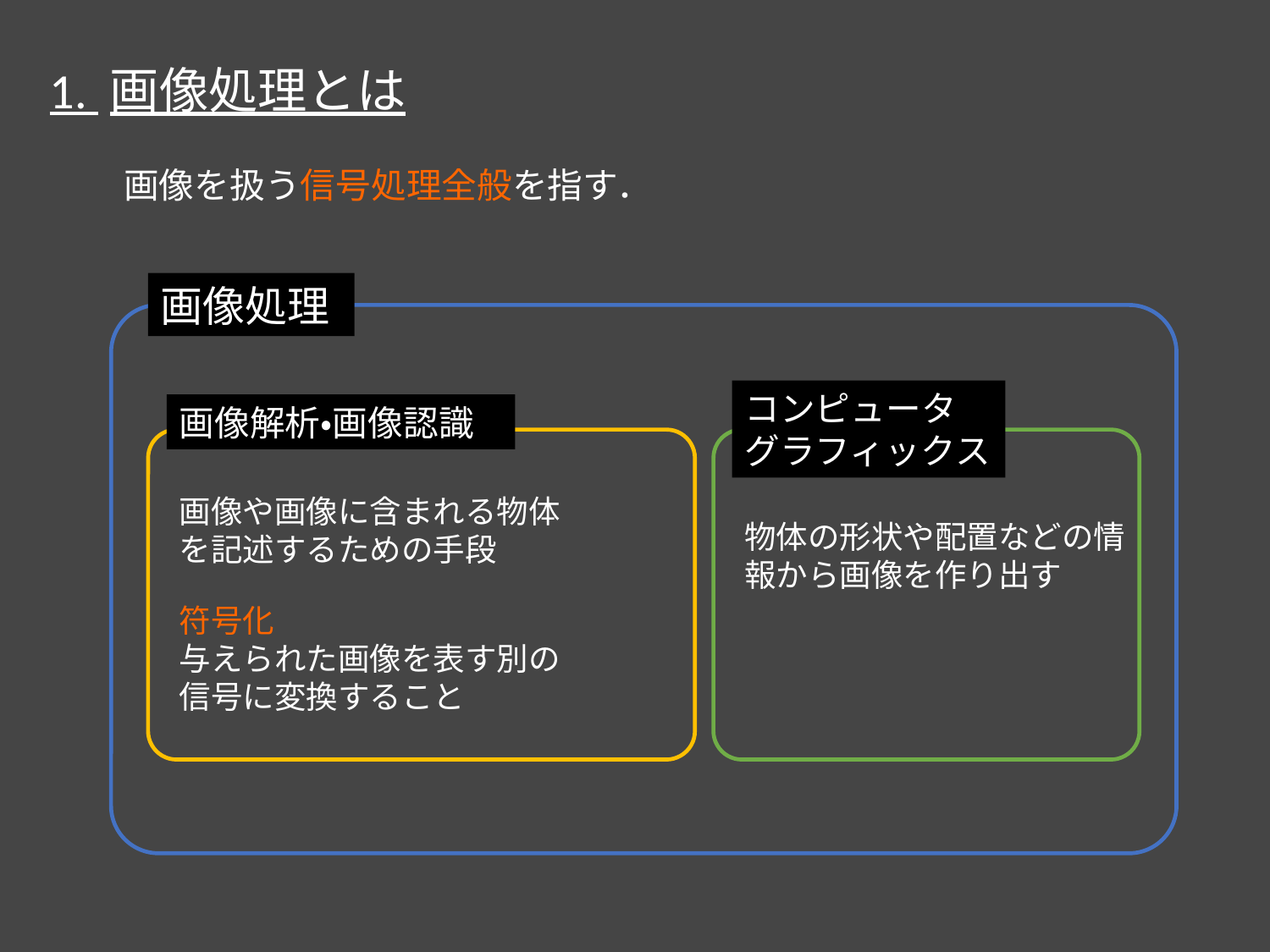

1. 画像処理とは
画像を扱う信号処理全般を指す．
画像処理

コンピュータ
グラフィックス
画像解析・画像認識

画像や画像に含まれる物体を記述するための手段
物体の形状や配置などの情報から画像を作り出す
符号化
与えられた画像を表す別の信号に変換すること